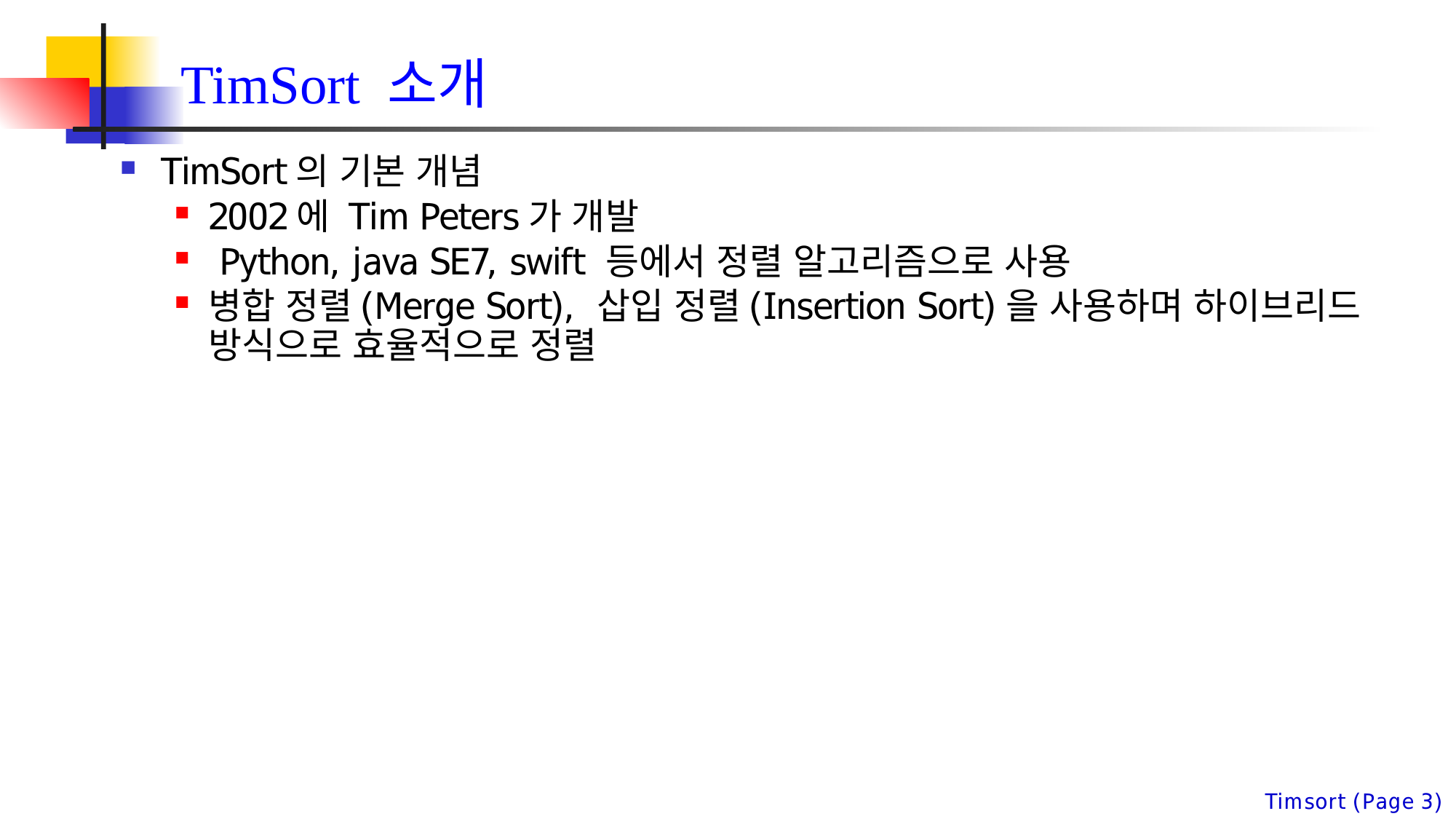

# TimSort 소개
TimSort의 기본 개념
2002에 Tim Peters가 개발
 Python, java SE7, swift 등에서 정렬 알고리즘으로 사용
병합 정렬(Merge Sort), 삽입 정렬(Insertion Sort)을 사용하며 하이브리드 방식으로 효율적으로 정렬

Timsort (Page 3)